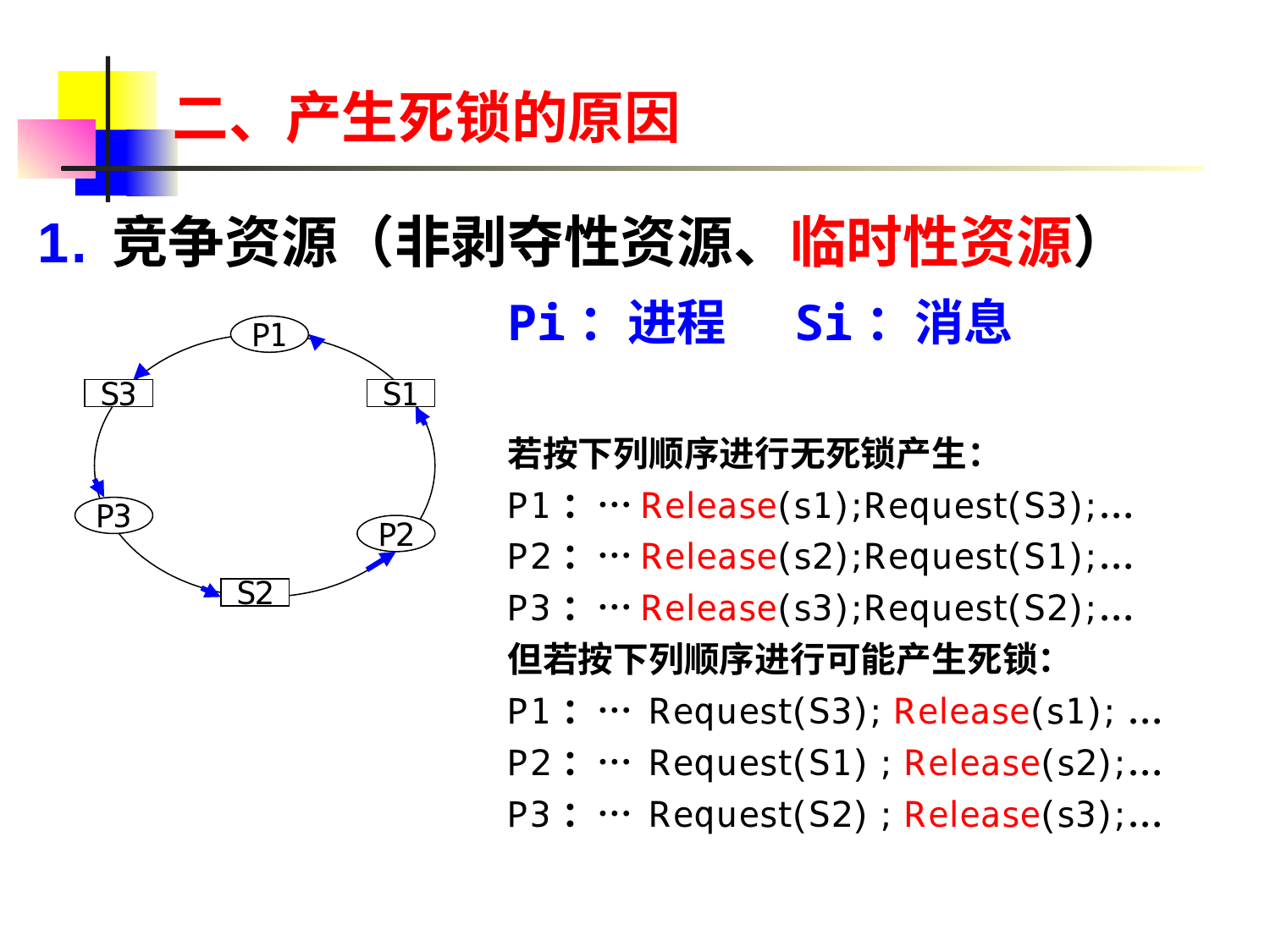

# 二、产生死锁的原因
竞争资源（非剥夺性资源、临时性资源）
Pi：进程     Si：消息

若按下列顺序进行无死锁产生：
P1：…Release(s1);Request(S3);…
P2：…Release(s2);Request(S1);…
P3：…Release(s3);Request(S2);…
但若按下列顺序进行可能产生死锁：
P1：… Request(S3); Release(s1); …
P2：… Request(S1) ; Release(s2);…
P3：… Request(S2) ; Release(s3);…
P1

S3
S1

P3
P2

S2